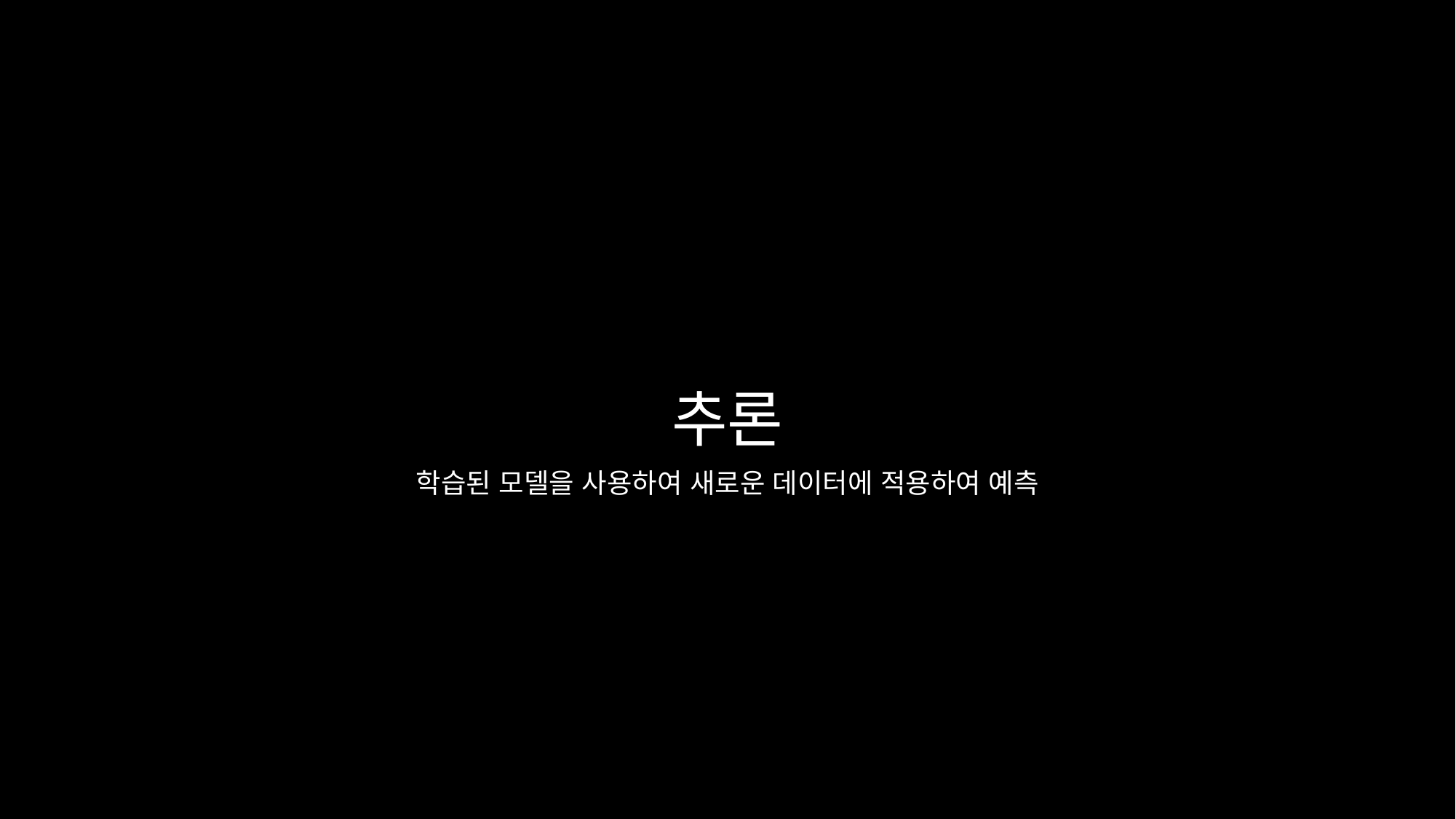

추론
학습된 모델을 사용하여 새로운 데이터에 적용하여 예측